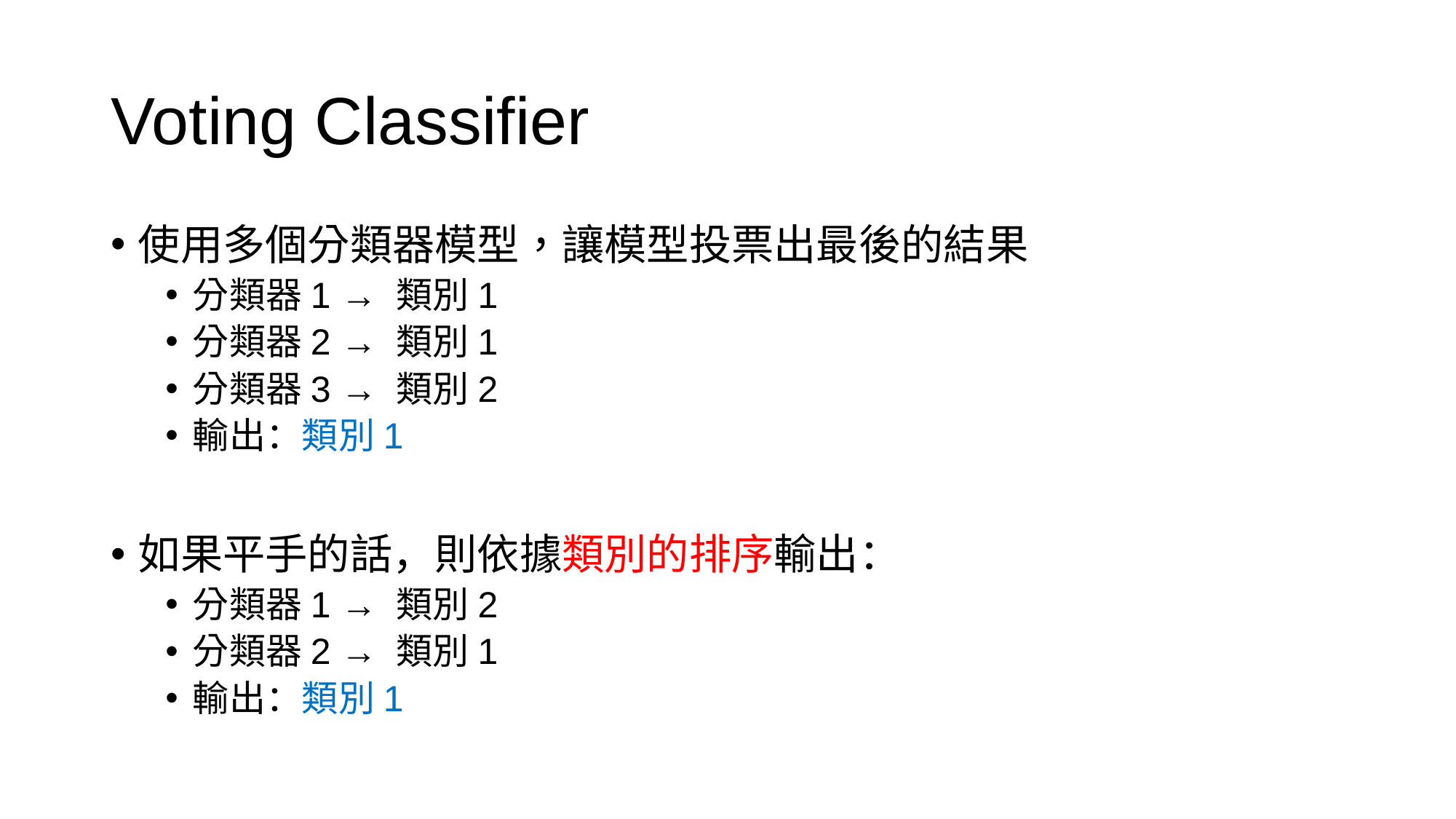

# Voting Classifier
使用多個分類器模型，讓模型投票出最後的結果
分類器1 → 類別1
分類器2 → 類別1
分類器3 → 類別2
輸出：類別1

如果平手的話，則依據類別的排序輸出：
分類器1 → 類別2
分類器2 → 類別1
輸出：類別1